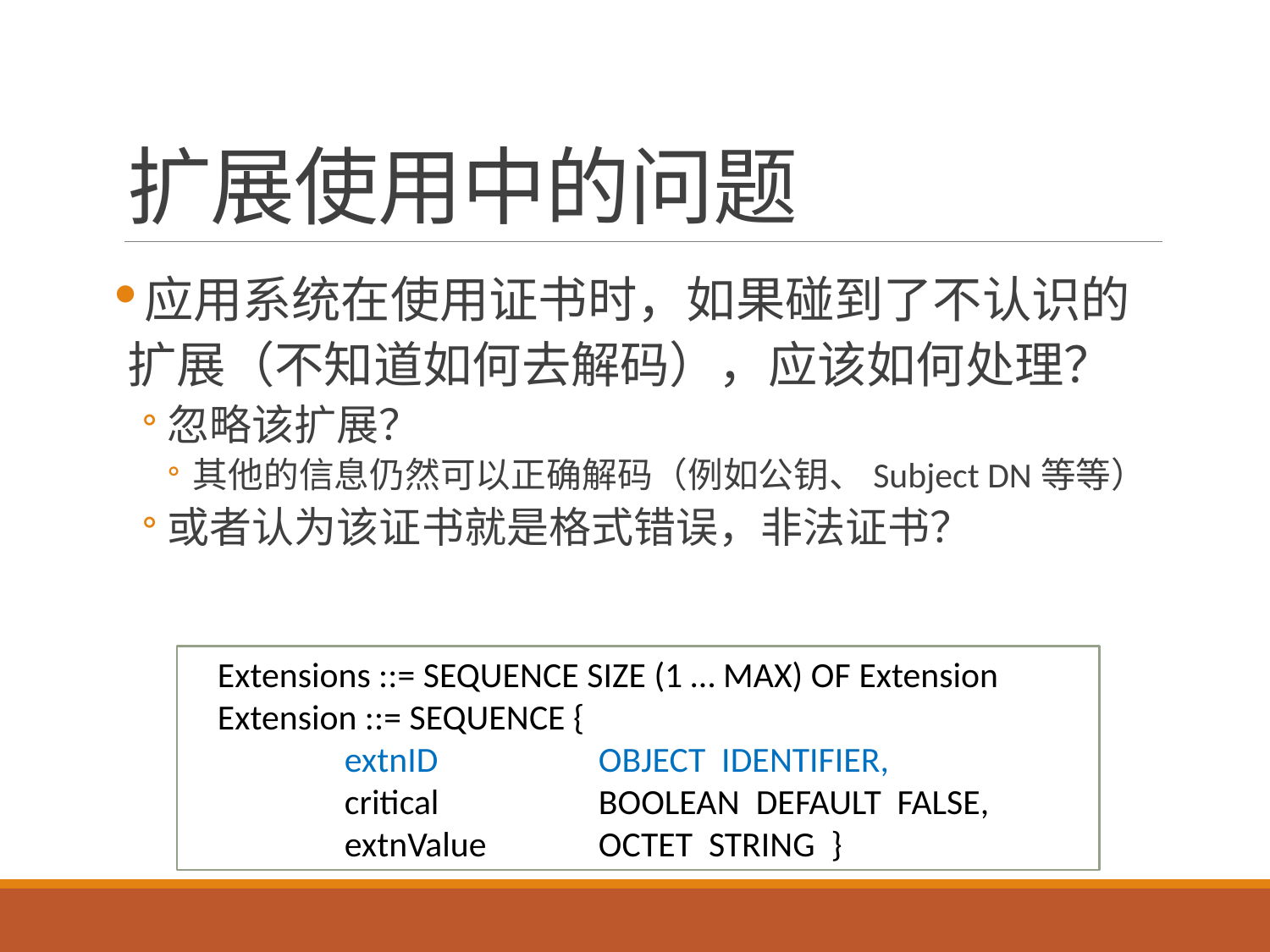

# 扩展使用中的问题
应用系统在使用证书时，如果碰到了不认识的扩展（不知道如何去解码），应该如何处理？
忽略该扩展？
其他的信息仍然可以正确解码（例如公钥、Subject DN等等）
或者认为该证书就是格式错误，非法证书？

Extensions ::= SEQUENCE SIZE (1 … MAX) OF Extension
Extension ::= SEQUENCE {
	extnID		OBJECT  IDENTIFIER,
	critical		BOOLEAN  DEFAULT  FALSE,
	extnValue	OCTET  STRING  }
11